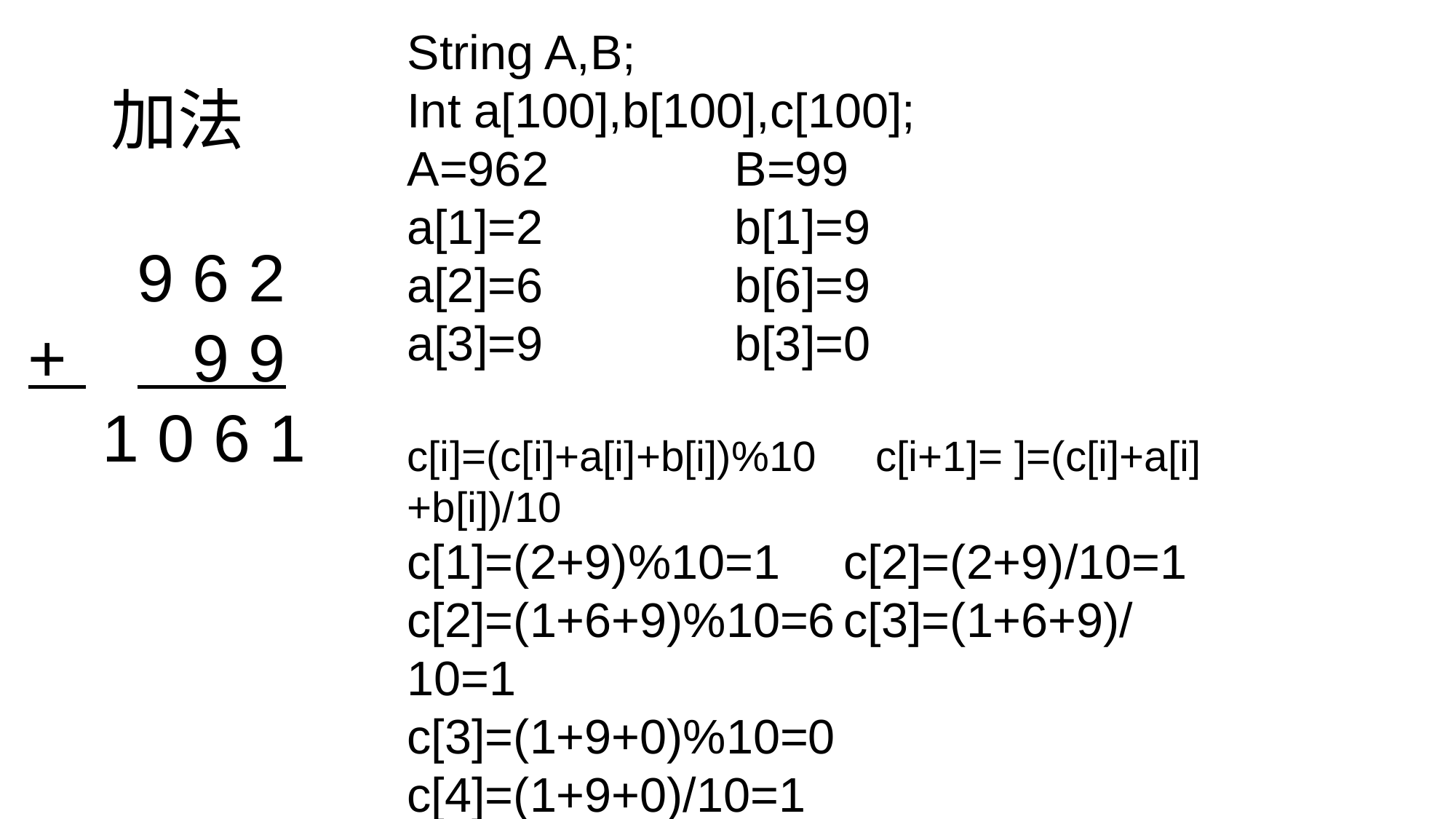

String A,B;
Int a[100],b[100],c[100];
A=962		B=99
a[1]=2		b[1]=9
a[2]=6		b[6]=9
a[3]=9		b[3]=0

c[i]=(c[i]+a[i]+b[i])%10     c[i+1]= ]=(c[i]+a[i]+b[i])/10
c[1]=(2+9)%10=1 	c[2]=(2+9)/10=1
c[2]=(1+6+9)%10=6	c[3]=(1+6+9)/10=1
c[3]=(1+9+0)%10=0      c[4]=(1+9+0)/10=1
# 加法
	9 6 2
+ 	   9 9
    1 0 6 1